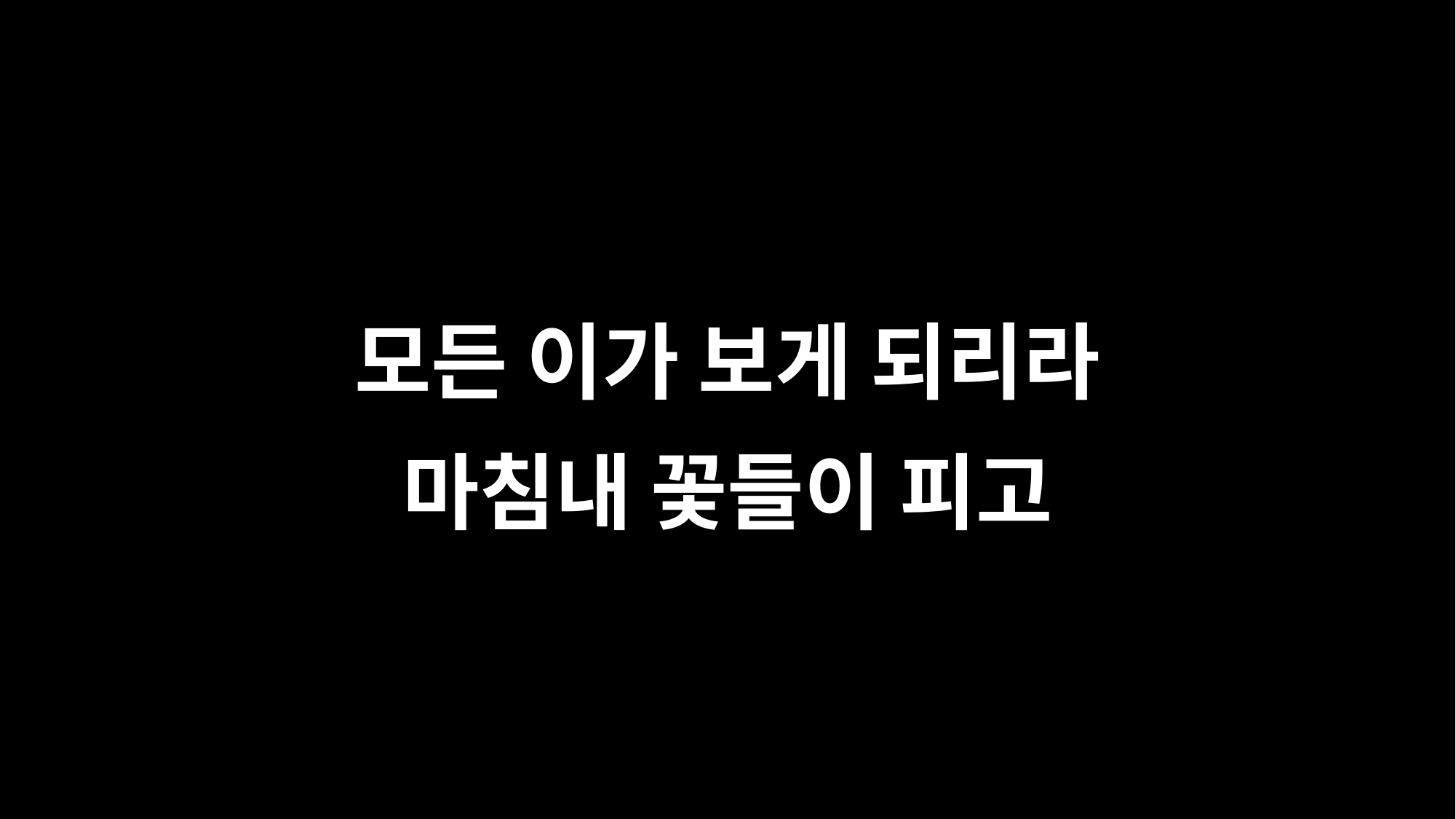

모든 이가 보게 되리라
마침내 꽃들이 피고